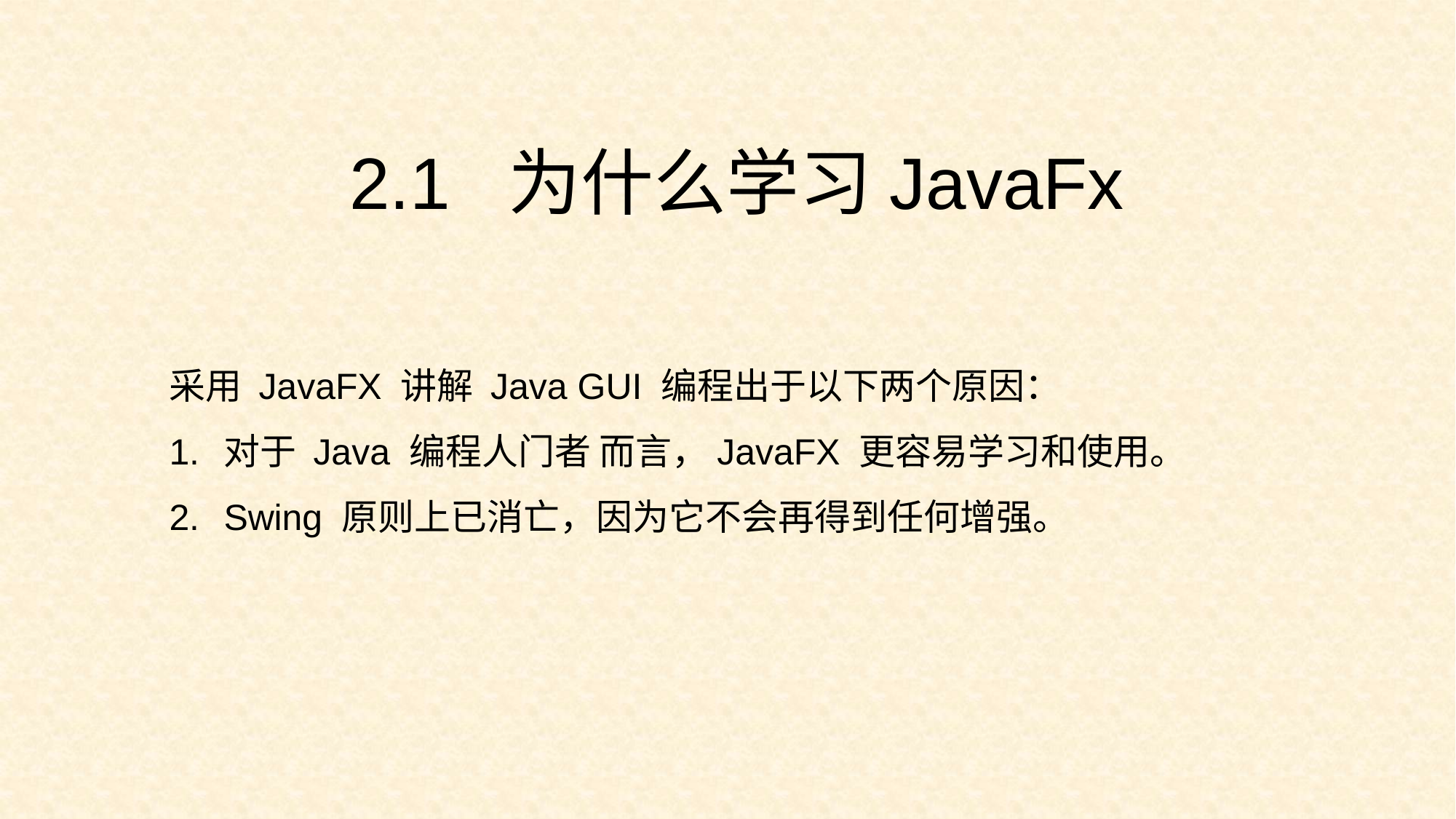

2.1  为什么学习JavaFx
采用 JavaFX 讲解 Java GUI 编程出于以下两个原因：
对于 Java 编程人门者 而言，JavaFX 更容易学习和使用。
Swing 原则上已消亡，因为它不会再得到任何增强。